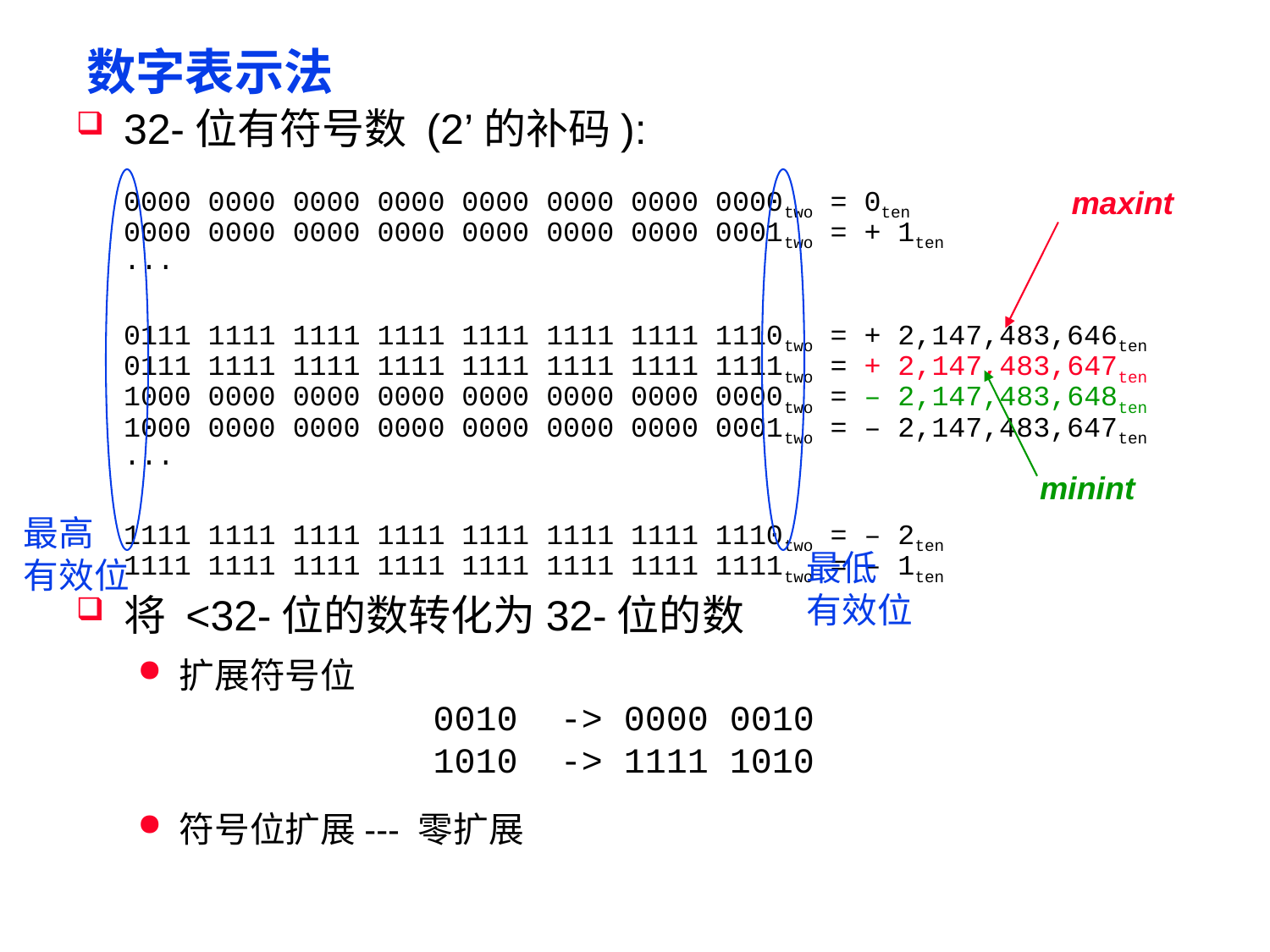

# 数字表示法

32-位有符号数 (2’的补码):
0000 0000 0000 0000 0000 0000 0000 0000two = 0ten
0000 0000 0000 0000 0000 0000 0000 0001two = + 1ten
...
0111 1111 1111 1111 1111 1111 1111 1110two = + 2,147,483,646ten
0111 1111 1111 1111 1111 1111 1111 1111two = + 2,147,483,647ten
1000 0000 0000 0000 0000 0000 0000 0000two = – 2,147,483,648ten
1000 0000 0000 0000 0000 0000 0000 0001two = – 2,147,483,647ten
...
1111 1111 1111 1111 1111 1111 1111 1110two = – 2ten
1111 1111 1111 1111 1111 1111 1111 1111two = – 1ten

最高
有效位

最低
有效位
maxint

minint
将 <32-位的数转化为32-位的数
扩展符号位
		0010  -> 0000 0010
		1010  -> 1111 1010
符号位扩展--- 零扩展